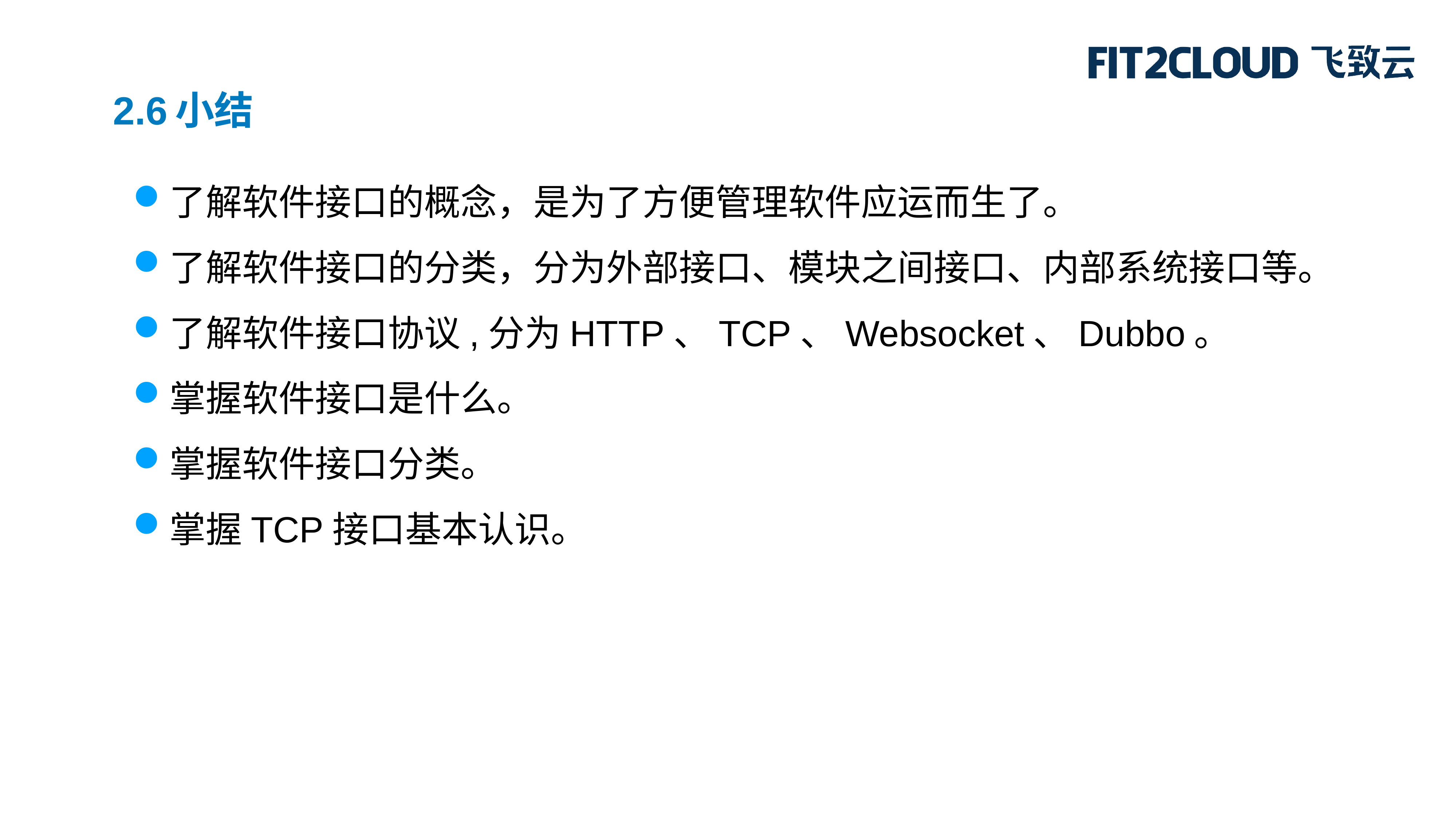

2.6小结
了解软件接口的概念，是为了方便管理软件应运而生了。
了解软件接口的分类，分为外部接口、模块之间接口、内部系统接口等。
了解软件接口协议,分为HTTP、TCP、Websocket、Dubbo。
掌握软件接口是什么。
掌握软件接口分类。
掌握TCP接口基本认识。